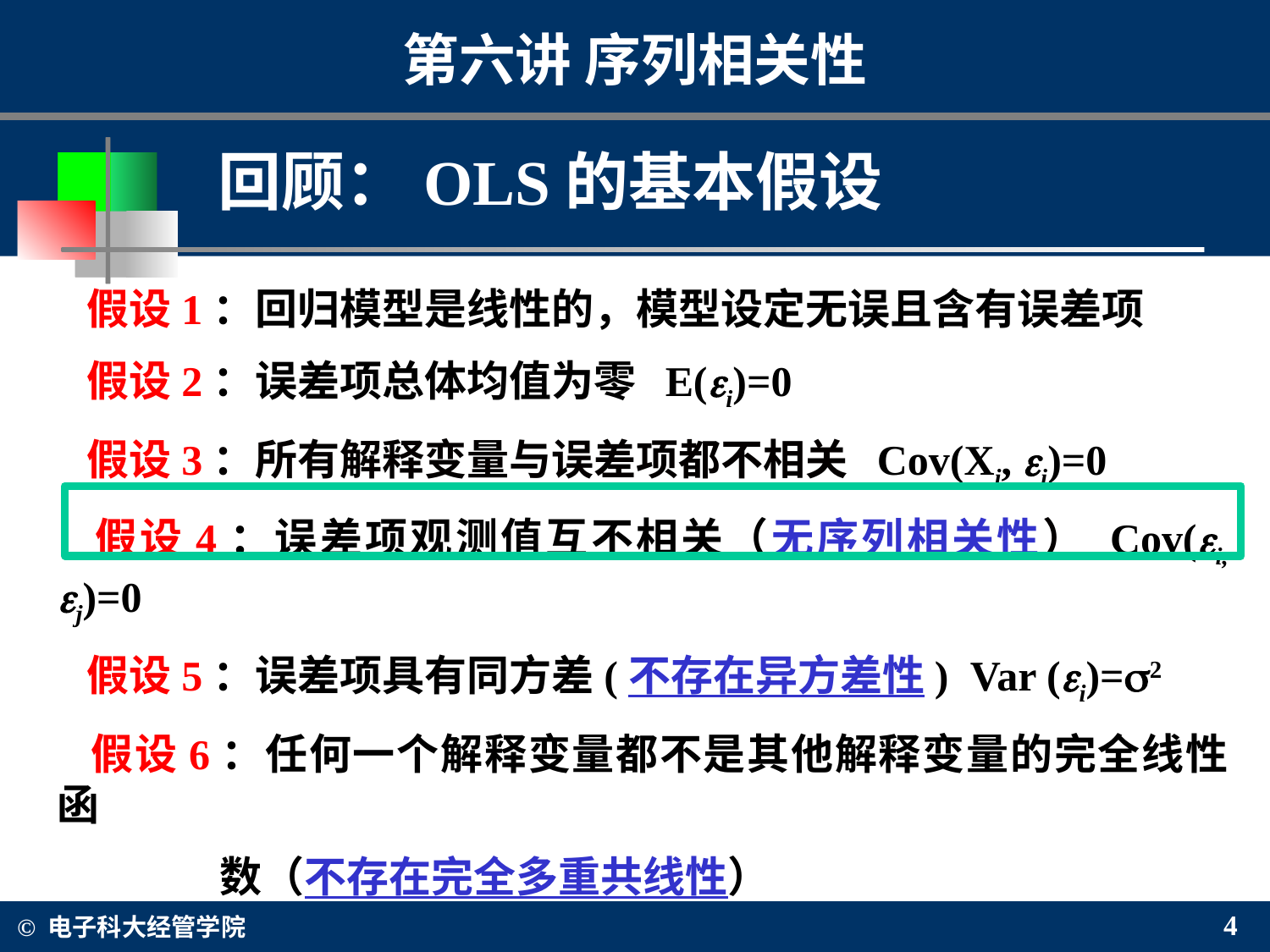

回顾：OLS的基本假设
  假设1：回归模型是线性的，模型设定无误且含有误差项
  假设2：误差项总体均值为零  E(εi)=0
  假设3：所有解释变量与误差项都不相关  Cov(Xi, εi)=0
  假设4：误差项观测值互不相关（无序列相关性） Cov(εi, εj)=0
  假设5：误差项具有同方差(不存在异方差性)  Var (εi)=σ2
  假设6：任何一个解释变量都不是其他解释变量的完全线性函
                数（不存在完全多重共线性）